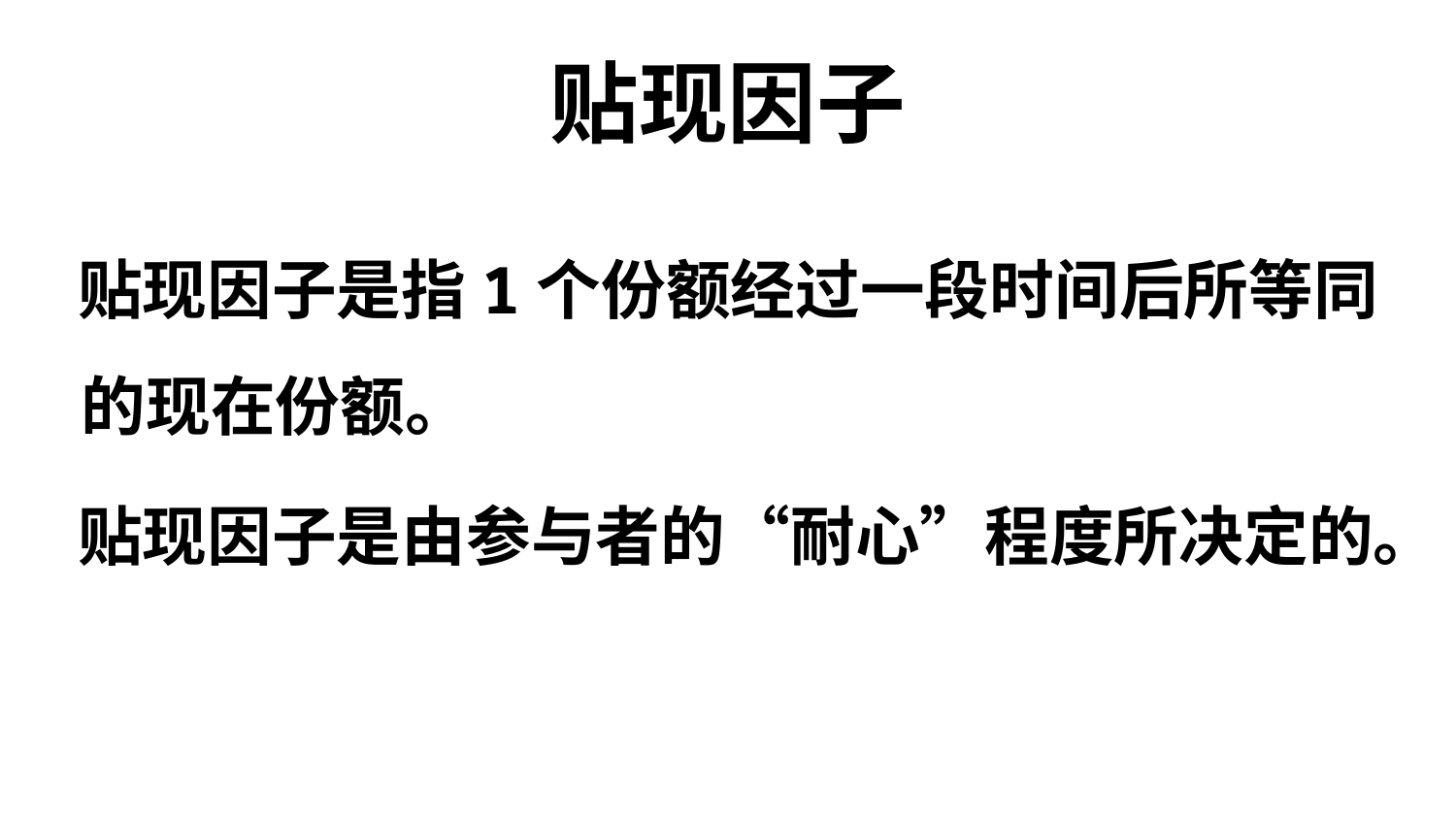

# 贴现因子
贴现因子是指1个份额经过一段时间后所等同的现在份额。
贴现因子是由参与者的“耐心”程度所决定的。